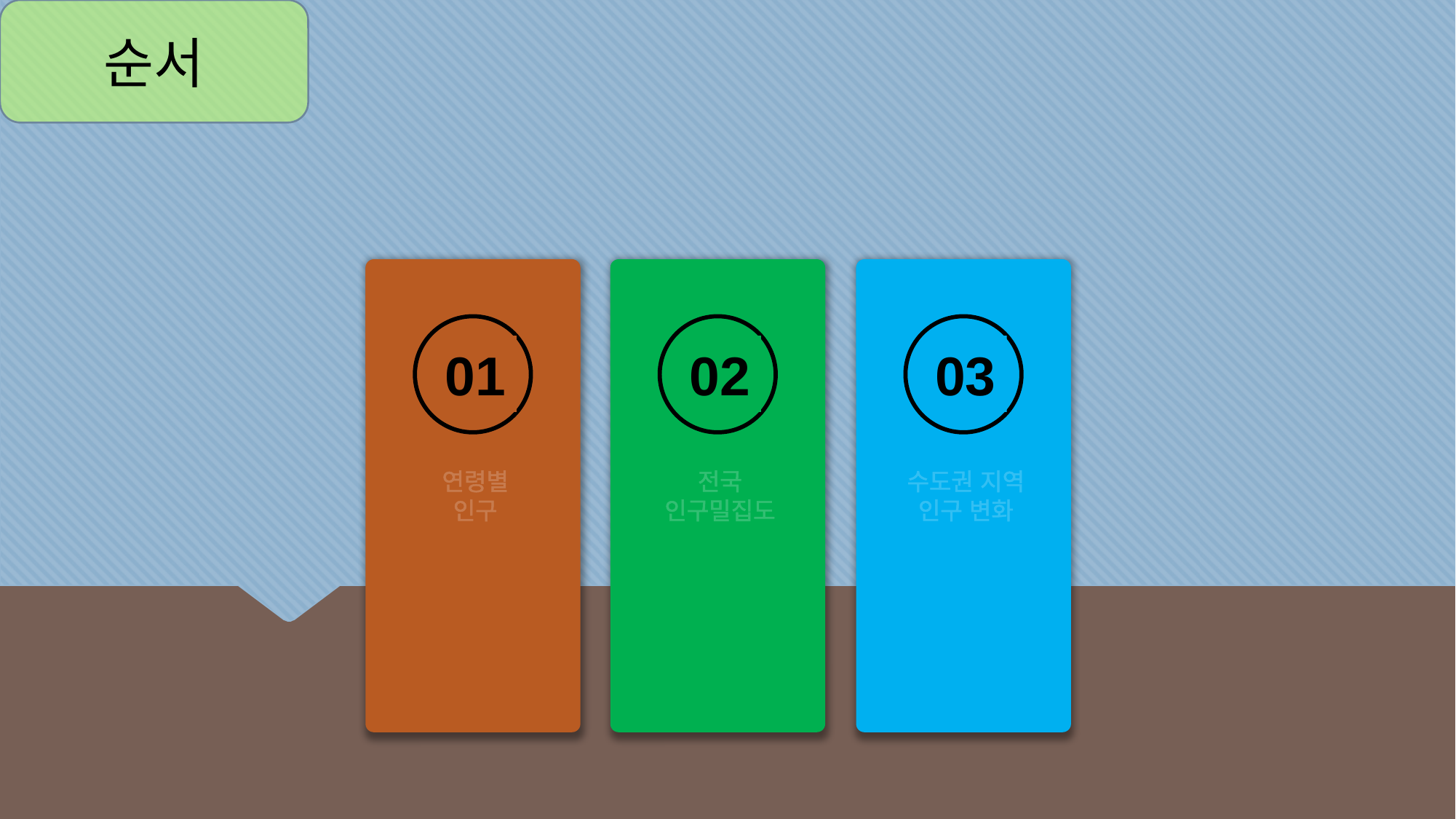

순서

03
01
수도권 지역
인구 변화

01
01
연령별
인구

02
01
전국
인구밀집도